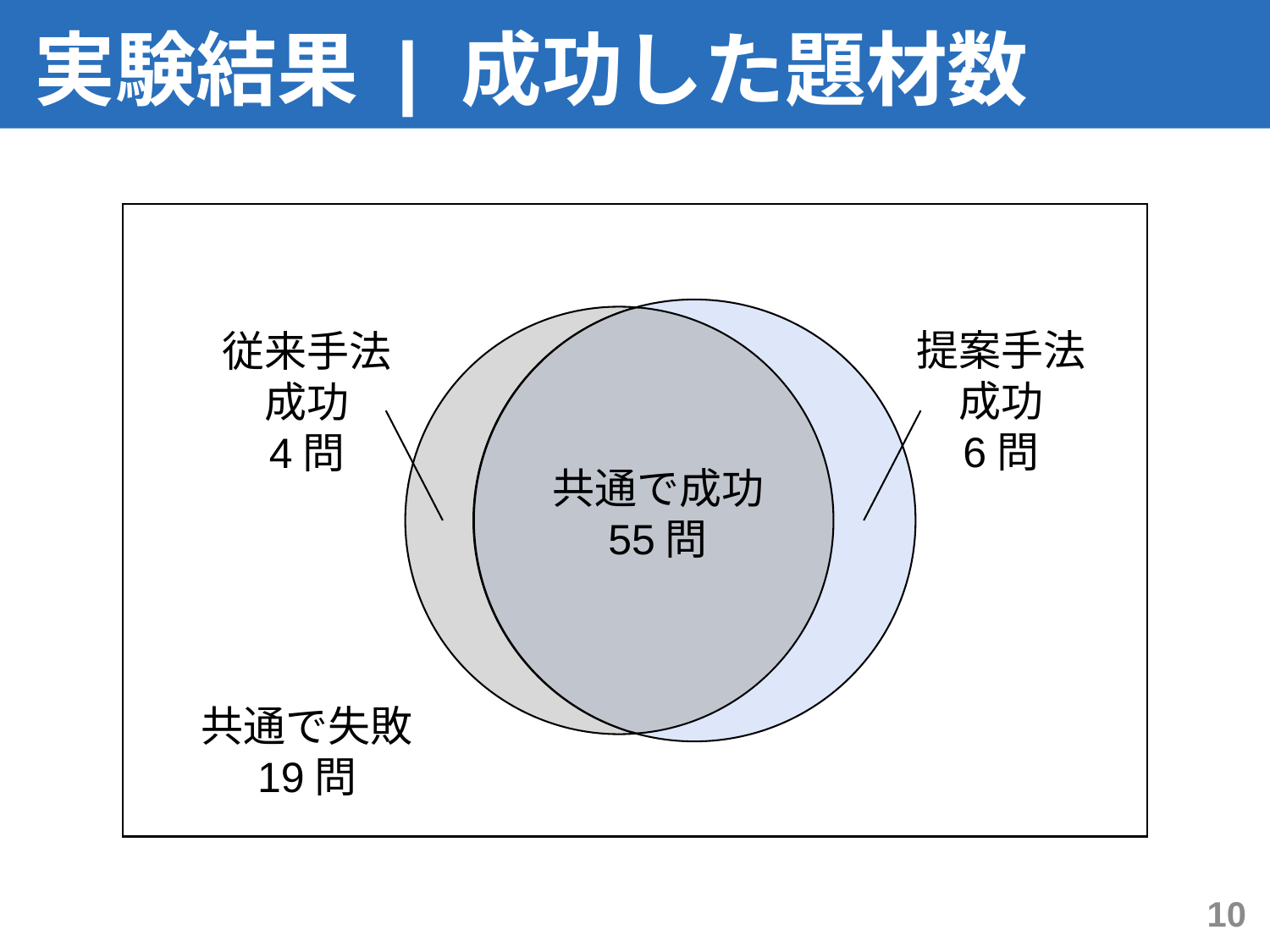

# 実験結果 | 成功した題材数

提案手法
成功
6問
従来手法
成功
4問
共通で成功
55問
共通で失敗
19問
10